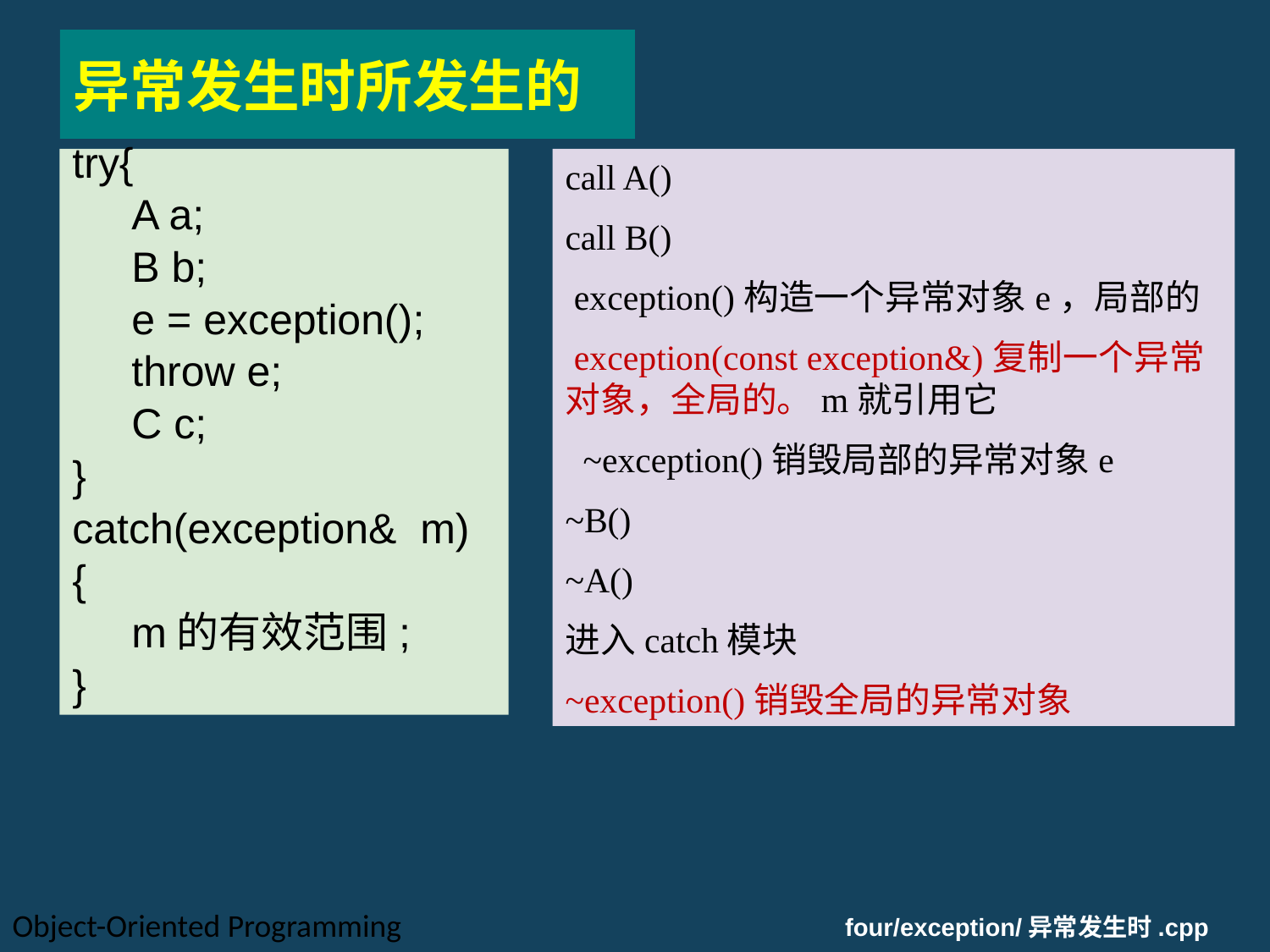

异常发生时所发生的
try{
     A a;
     B b;
     e = exception();
     throw e;
     C c;
}
catch(exception&  m)
{
     m的有效范围;
}
call A()
call B()
 exception()构造一个异常对象e，局部的
 exception(const exception&)复制一个异常对象，全局的。m就引用它
  ~exception()销毁局部的异常对象e
~B()
~A()
进入catch模块
~exception()销毁全局的异常对象
Object-Oriented Programming
four/exception/异常发生时.cpp